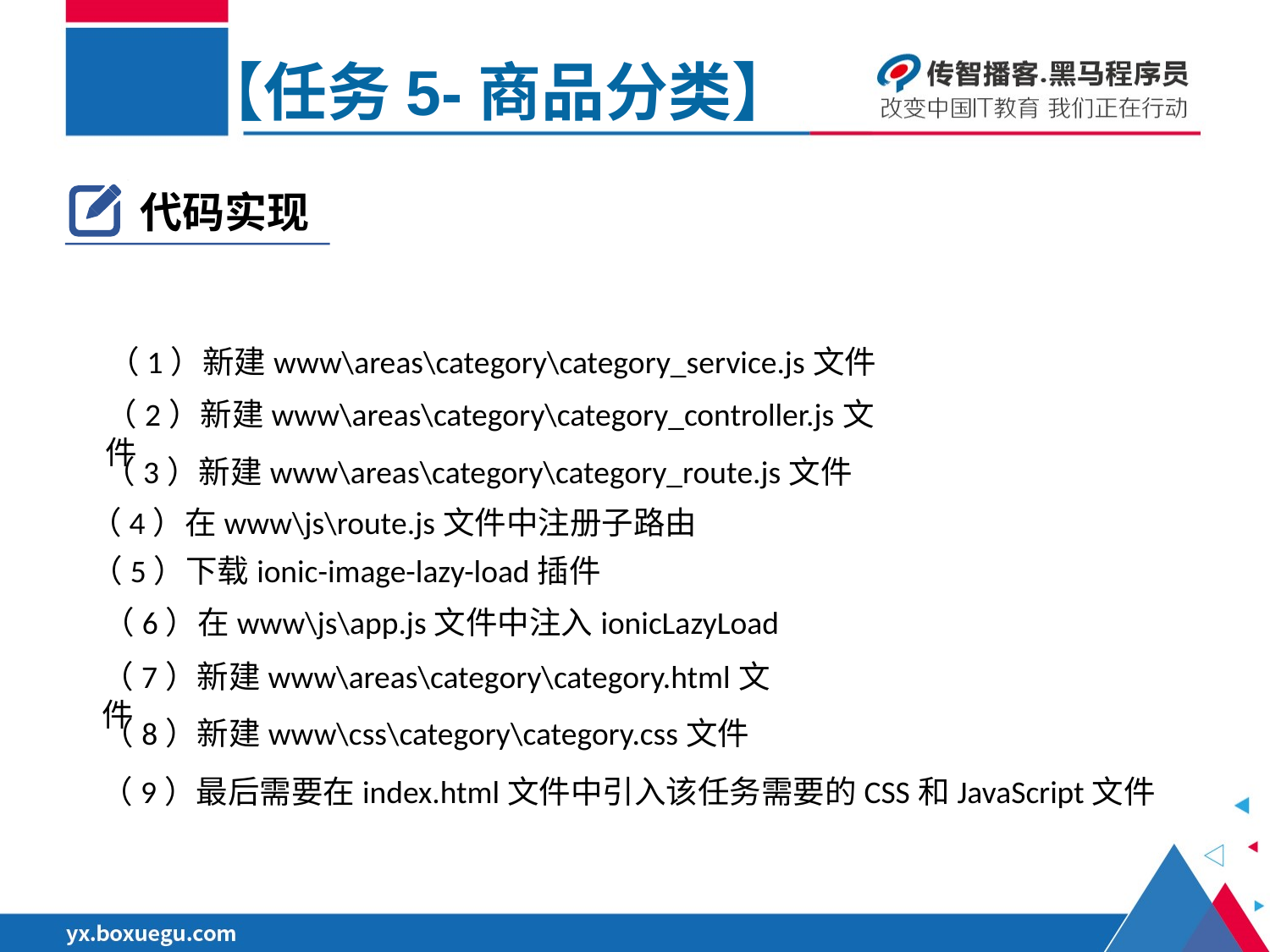

【任务5-商品分类】
代码实现

（1）新建www\areas\category\category_service.js文件
（2）新建www\areas\category\category_controller.js文件
（3）新建www\areas\category\category_route.js文件
（4）在www\js\route.js文件中注册子路由
（5）下载ionic-image-lazy-load插件
（6）在www\js\app.js文件中注入ionicLazyLoad
（7）新建www\areas\category\category.html文件
（8）新建www\css\category\category.css文件
（9）最后需要在index.html文件中引入该任务需要的CSS和JavaScript文件